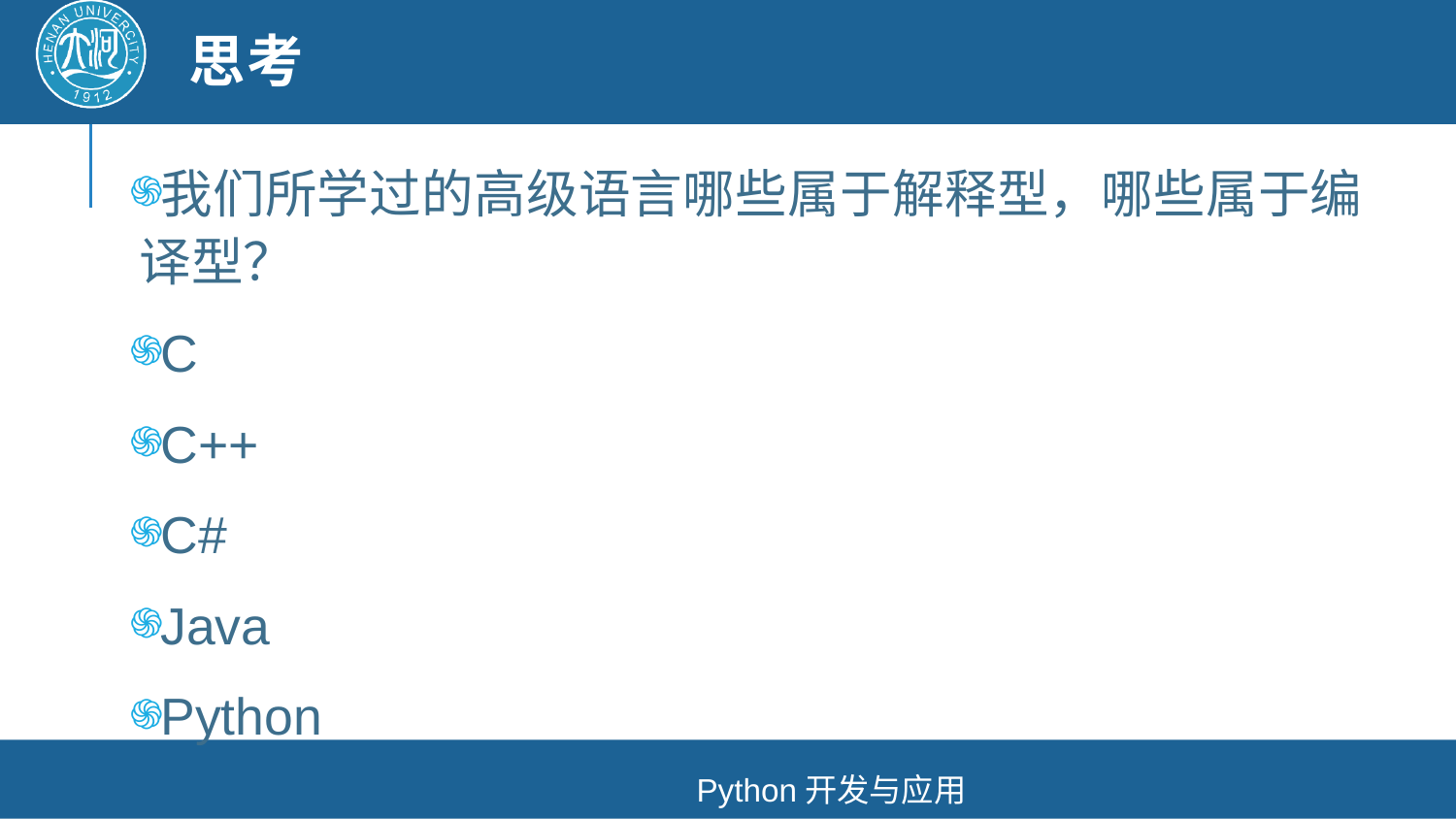

# 思考
我们所学过的高级语言哪些属于解释型，哪些属于编译型？
C
C++
C#
Java
Python

Python开发与应用
15